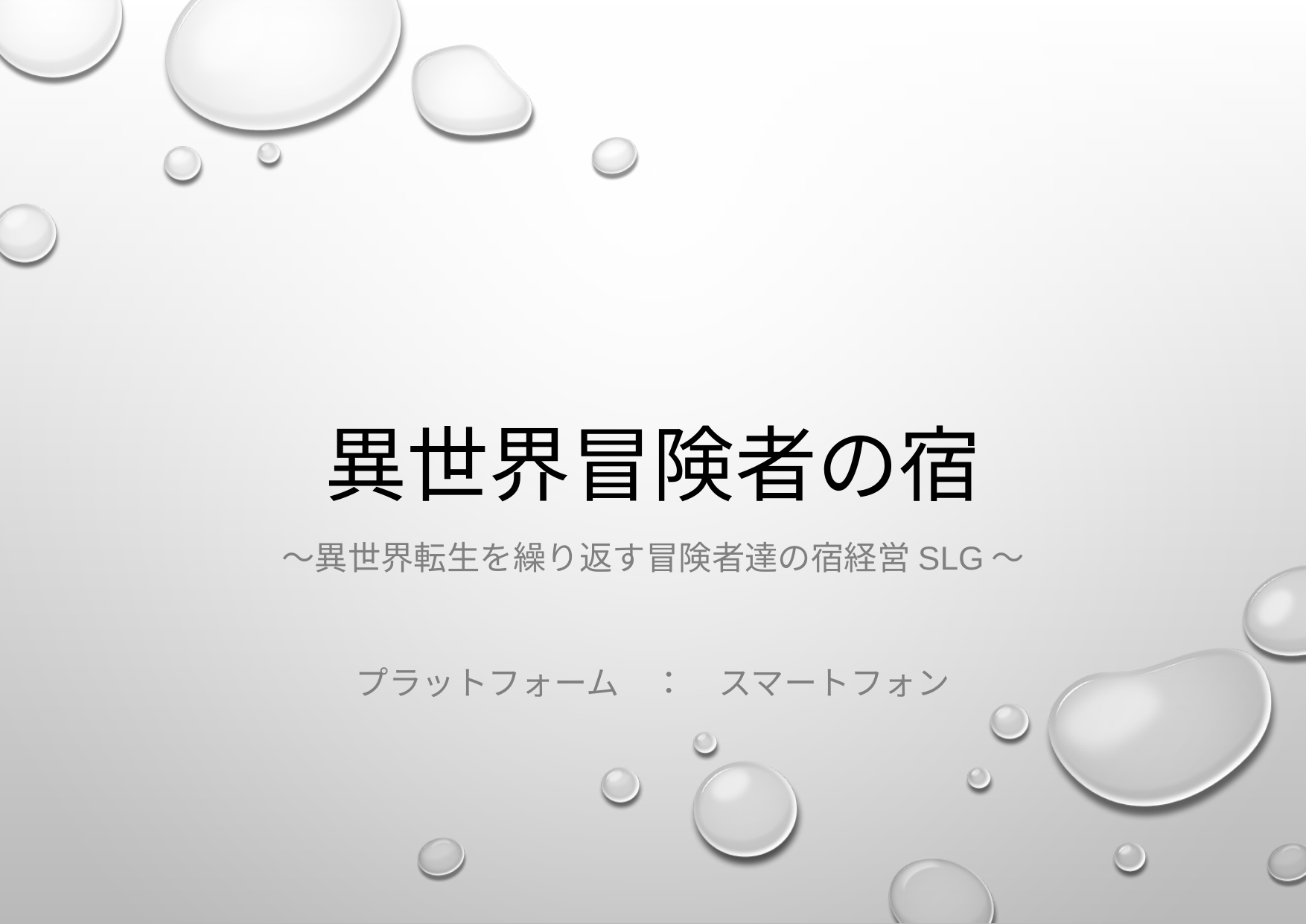

# 異世界冒険者の宿
～異世界転生を繰り返す冒険者達の宿経営SLG～

プラットフォーム　：　スマートフォン